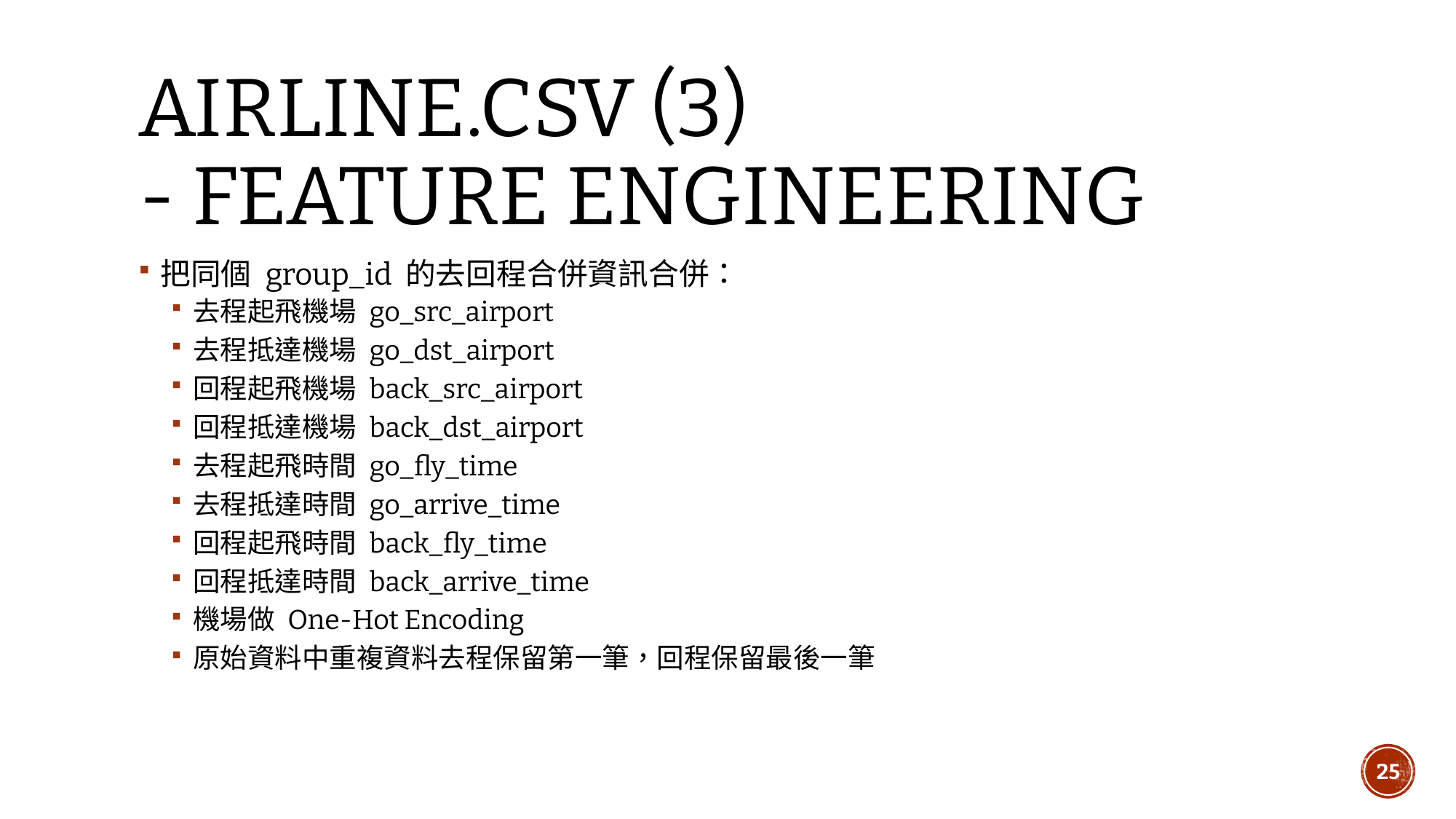

# airline.csv (3) - Feature Engineering
把同個 group_id 的去回程合併資訊合併：
去程起飛機場 go_src_airport
去程抵達機場 go_dst_airport
回程起飛機場 back_src_airport
回程抵達機場 back_dst_airport
去程起飛時間 go_fly_time
去程抵達時間 go_arrive_time
回程起飛時間 back_fly_time
回程抵達時間 back_arrive_time
機場做 One-Hot Encoding
原始資料中重複資料去程保留第一筆，回程保留最後一筆

25